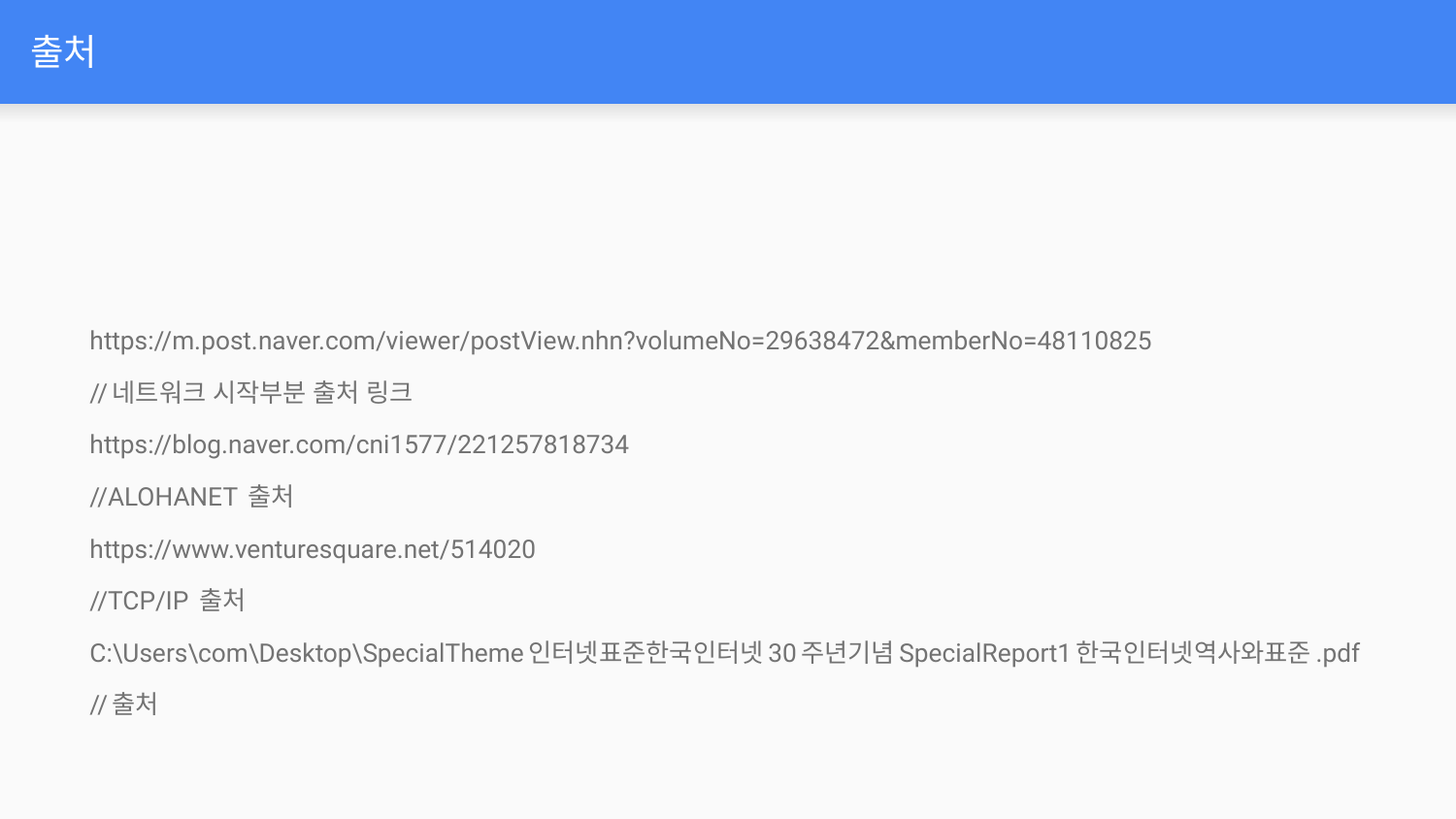

# 출처
https://m.post.naver.com/viewer/postView.nhn?volumeNo=29638472&memberNo=48110825
//네트워크 시작부분 출처 링크
https://blog.naver.com/cni1577/221257818734
//ALOHANET 출처
https://www.venturesquare.net/514020
//TCP/IP 출처
C:\Users\com\Desktop\SpecialTheme인터넷표준한국인터넷30주년기념SpecialReport1한국인터넷역사와표준.pdf
//출처